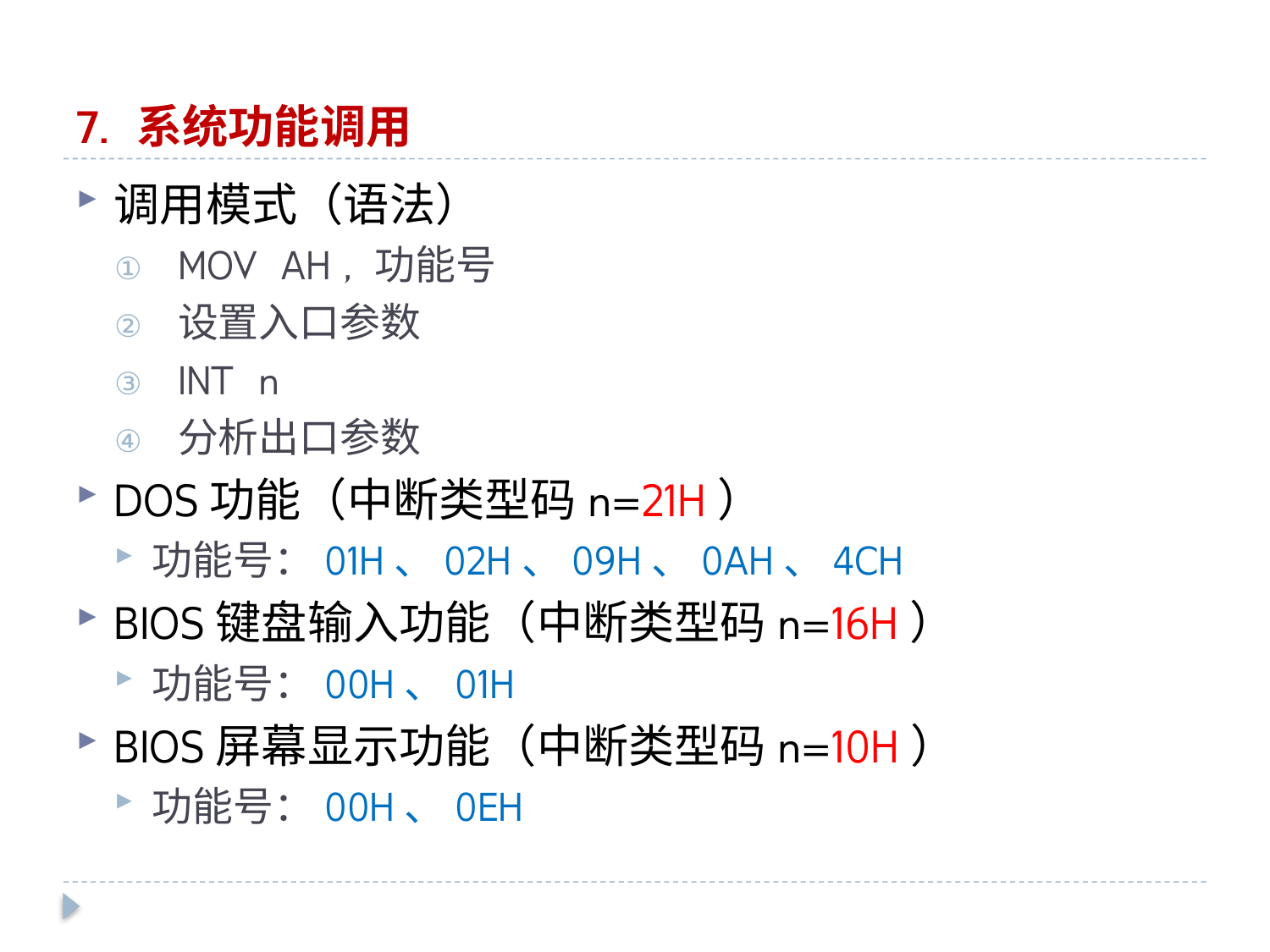

# 7. 系统功能调用
调用模式（语法）
MOV  AH , 功能号
设置入口参数
INT  n
分析出口参数
DOS功能（中断类型码n=21H）
功能号：01H、02H、09H、0AH、4CH
BIOS键盘输入功能（中断类型码n=16H）
功能号：00H、01H
BIOS屏幕显示功能（中断类型码n=10H）
功能号：00H、0EH